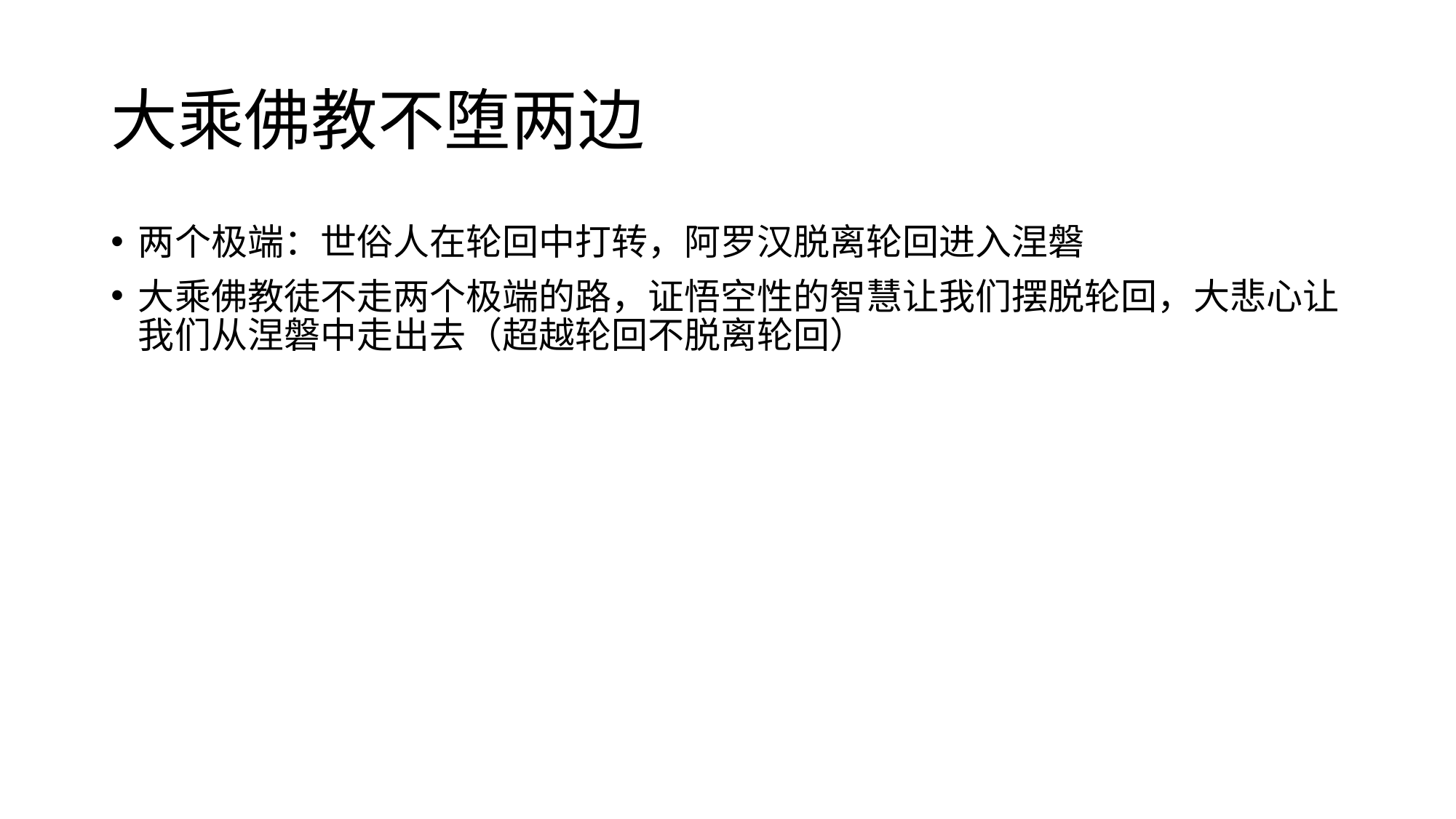

# 大乘佛教不堕两边
两个极端：世俗人在轮回中打转，阿罗汉脱离轮回进入涅磐
大乘佛教徒不走两个极端的路，证悟空性的智慧让我们摆脱轮回，大悲心让我们从涅磐中走出去（超越轮回不脱离轮回）